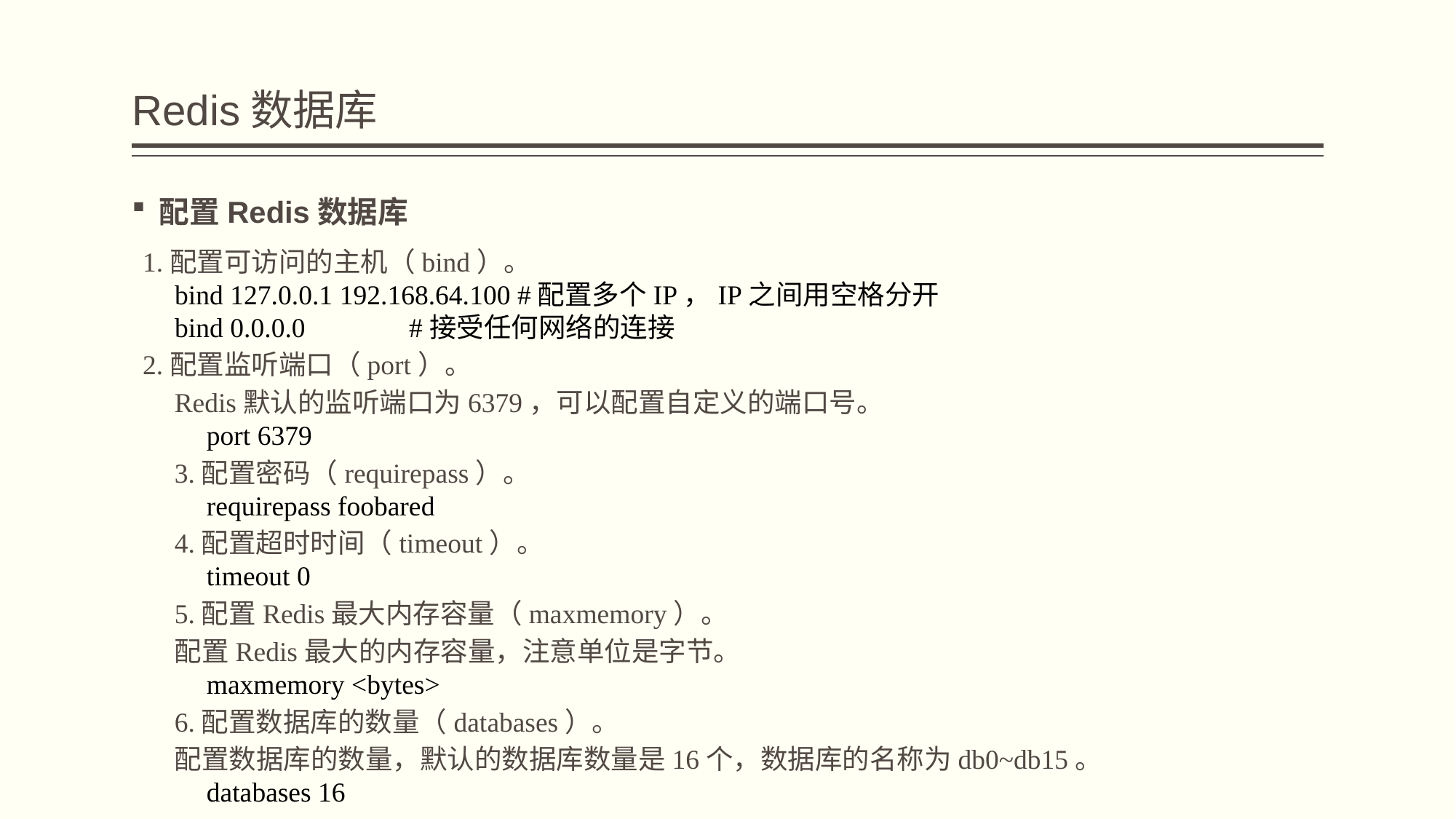

# Redis数据库
配置Redis数据库
1.配置可访问的主机（bind）。
bind 127.0.0.1 192.168.64.100 #配置多个IP，IP之间用空格分开
bind 0.0.0.0               #接受任何网络的连接
2.配置监听端口（port）。
Redis默认的监听端口为6379，可以配置自定义的端口号。
port 6379
3.配置密码（requirepass）。
requirepass foobared
4.配置超时时间（timeout）。
timeout 0
5.配置Redis最大内存容量（maxmemory）。
配置Redis最大的内存容量，注意单位是字节。
maxmemory <bytes>
6.配置数据库的数量（databases）。
配置数据库的数量，默认的数据库数量是16个，数据库的名称为db0~db15。
databases 16